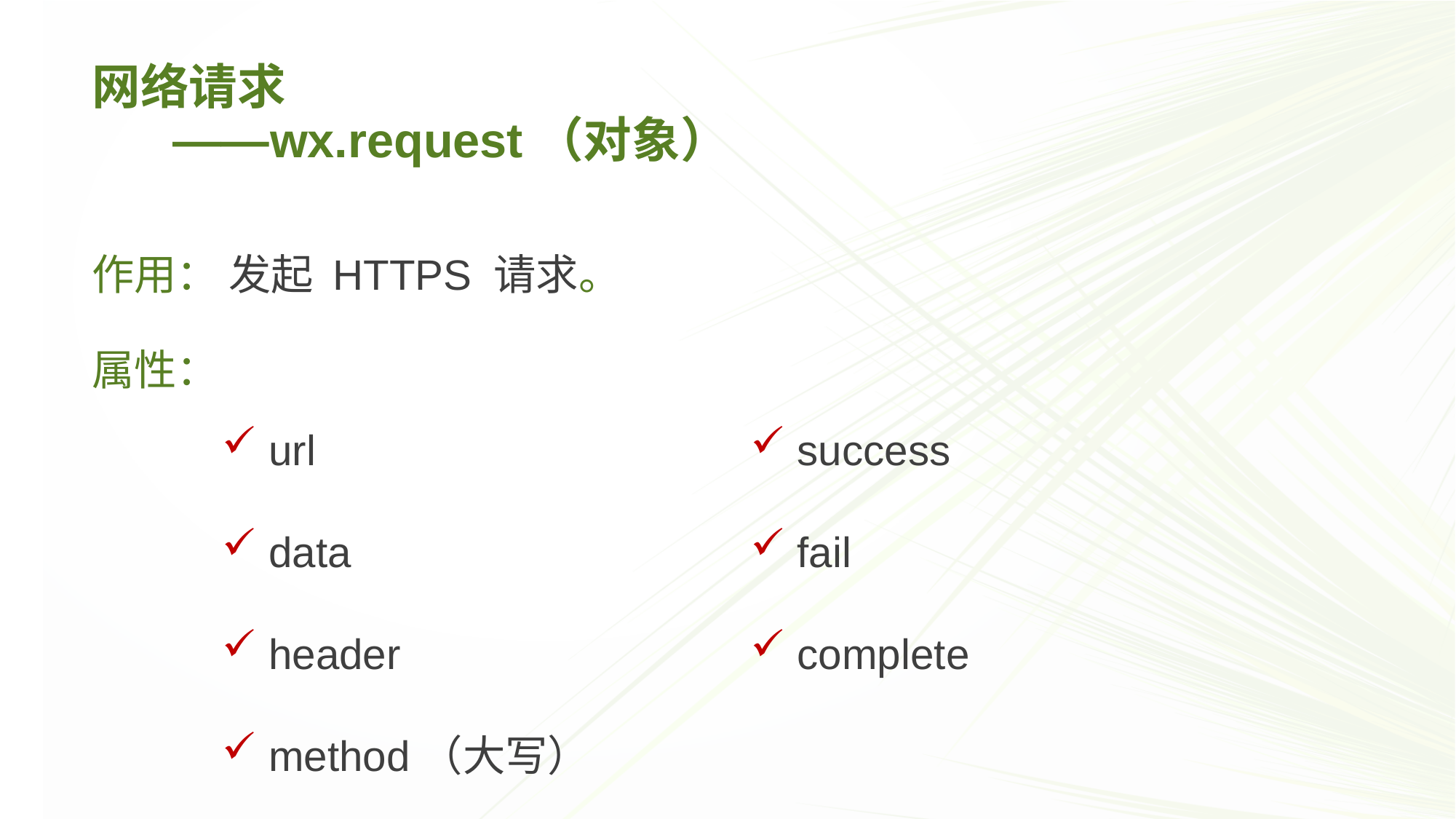

作用： 发起 HTTPS 请求。
网络请求
      ——wx.request（对象）
属性：

 url
 data
 header
 method（大写）
 success
 fail
 complete